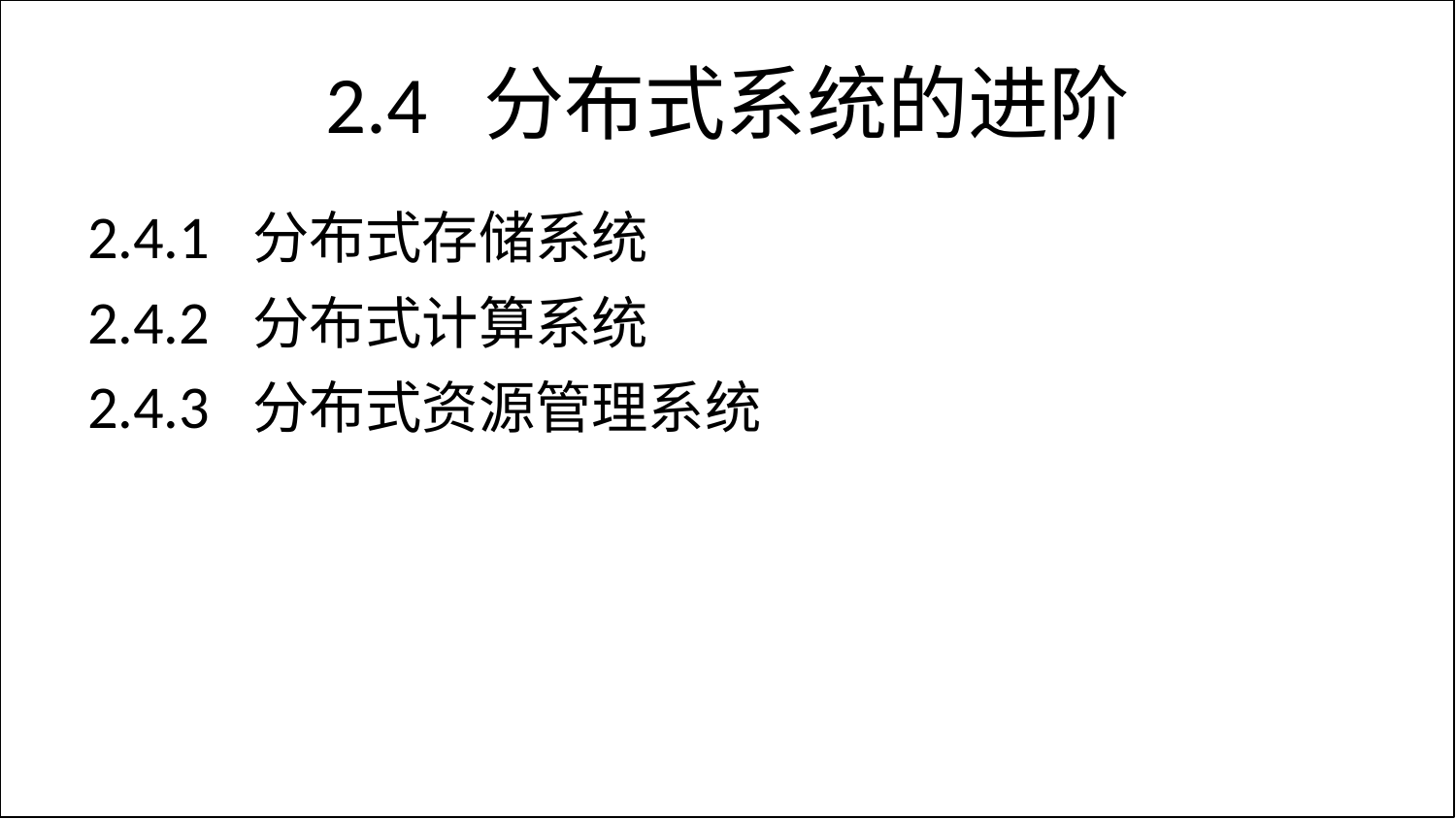

# 2.4  分布式系统的进阶
2.4.1  分布式存储系统
2.4.2  分布式计算系统
2.4.3  分布式资源管理系统